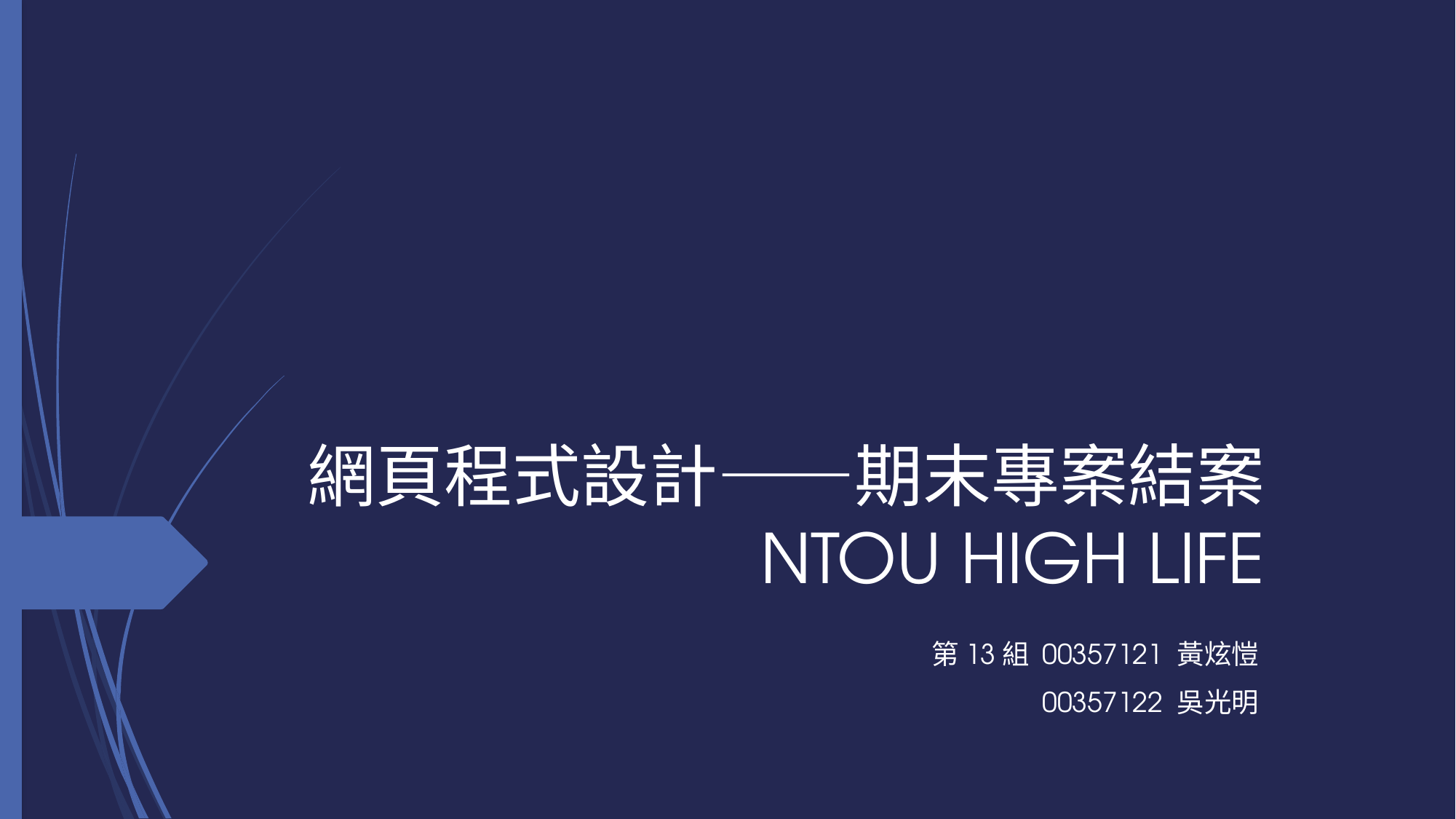

# 網頁程式設計――期末專案結案 NTOU HIGH LIFE
第13組 00357121 黃炫愷
00357122 吳光明